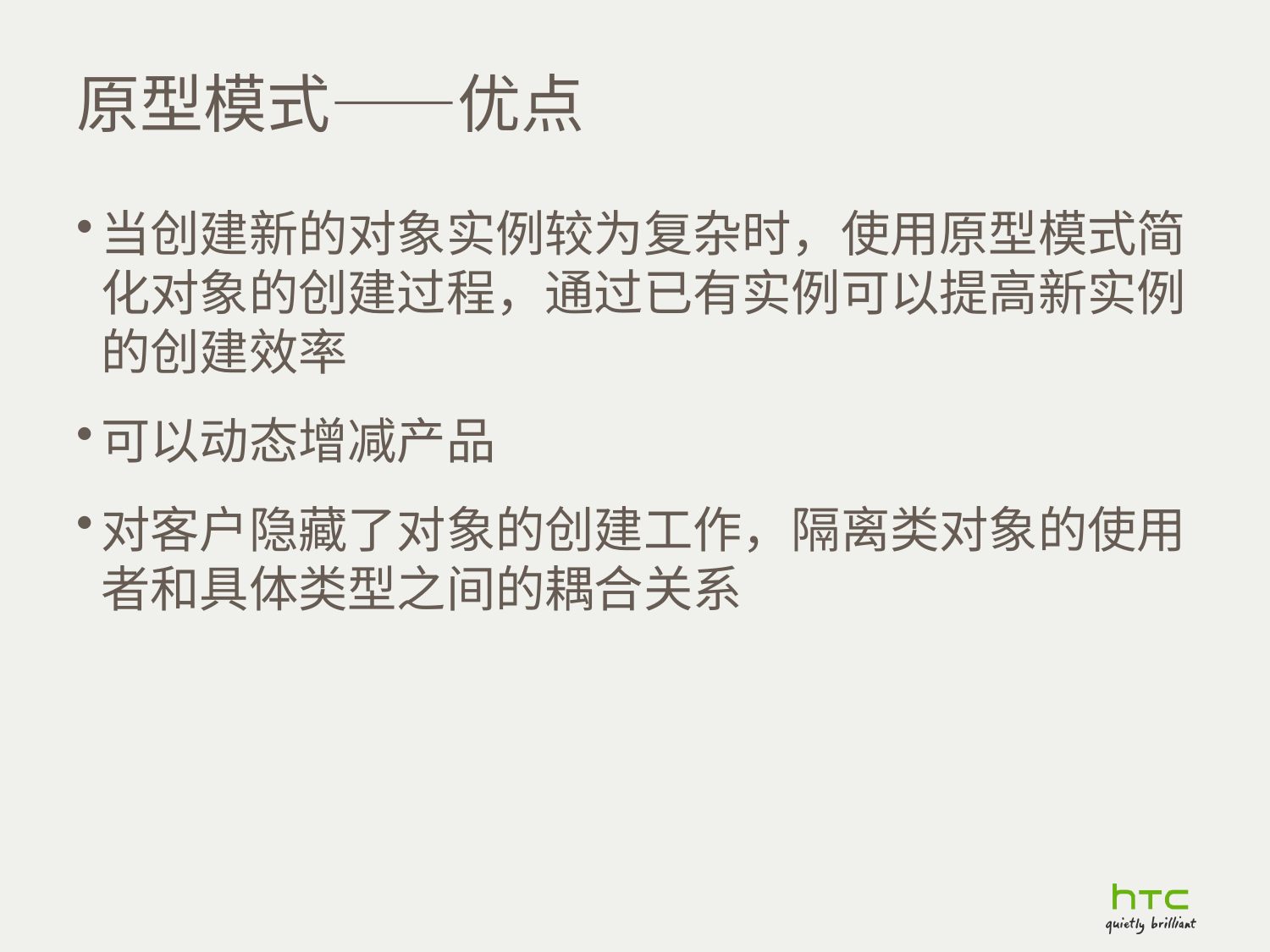

# 原型模式——优点
当创建新的对象实例较为复杂时，使用原型模式简化对象的创建过程，通过已有实例可以提高新实例的创建效率
可以动态增减产品
对客户隐藏了对象的创建工作，隔离类对象的使用者和具体类型之间的耦合关系